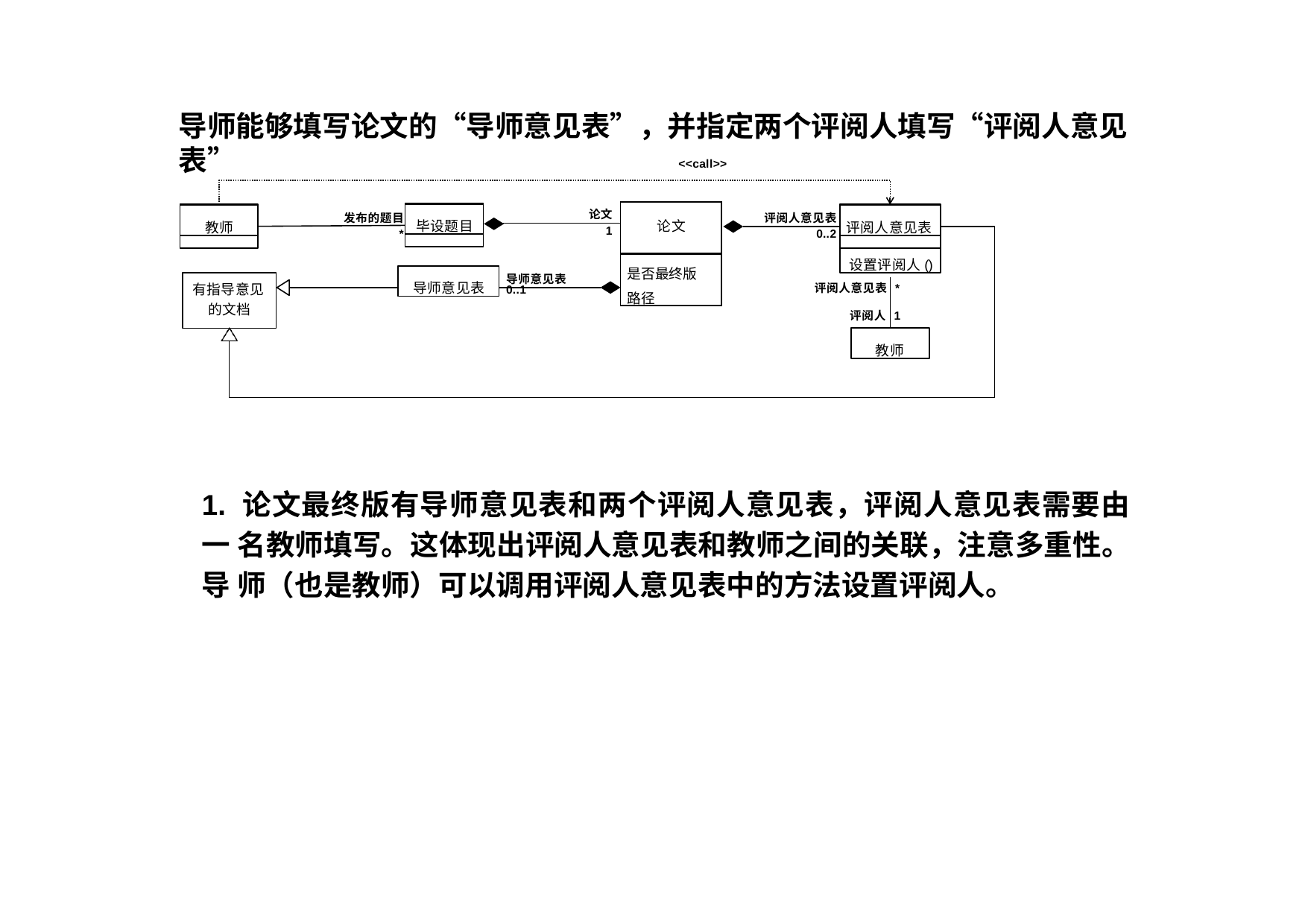

# 导师能够填写论⽂的“导师意⻅表”，并指定两个评阅⼈填写“评阅⼈意⻅表”
<<call>>

| 论⽂ | 论⽂ |
| --- | --- |
| 1 导师意⻅表 0..1 |  |
|  | 是否最终版 路径 |

教师
毕设题⽬
评阅⼈意⻅表

发布的题⽬
*
评阅⼈意⻅表

0..2

设置评阅⼈()
导师意⻅表

有指导意⻅ 的⽂档

评阅⼈意⻅表 *

评阅⼈ 1

教师
1. 论⽂最终版有导师意⻅表和两个评阅⼈意⻅表，评阅⼈意⻅表需要由⼀ 名教师填写。这体现出评阅⼈意⻅表和教师之间的关联，注意多重性。导 师（也是教师）可以调⽤评阅⼈意⻅表中的⽅法设置评阅⼈。